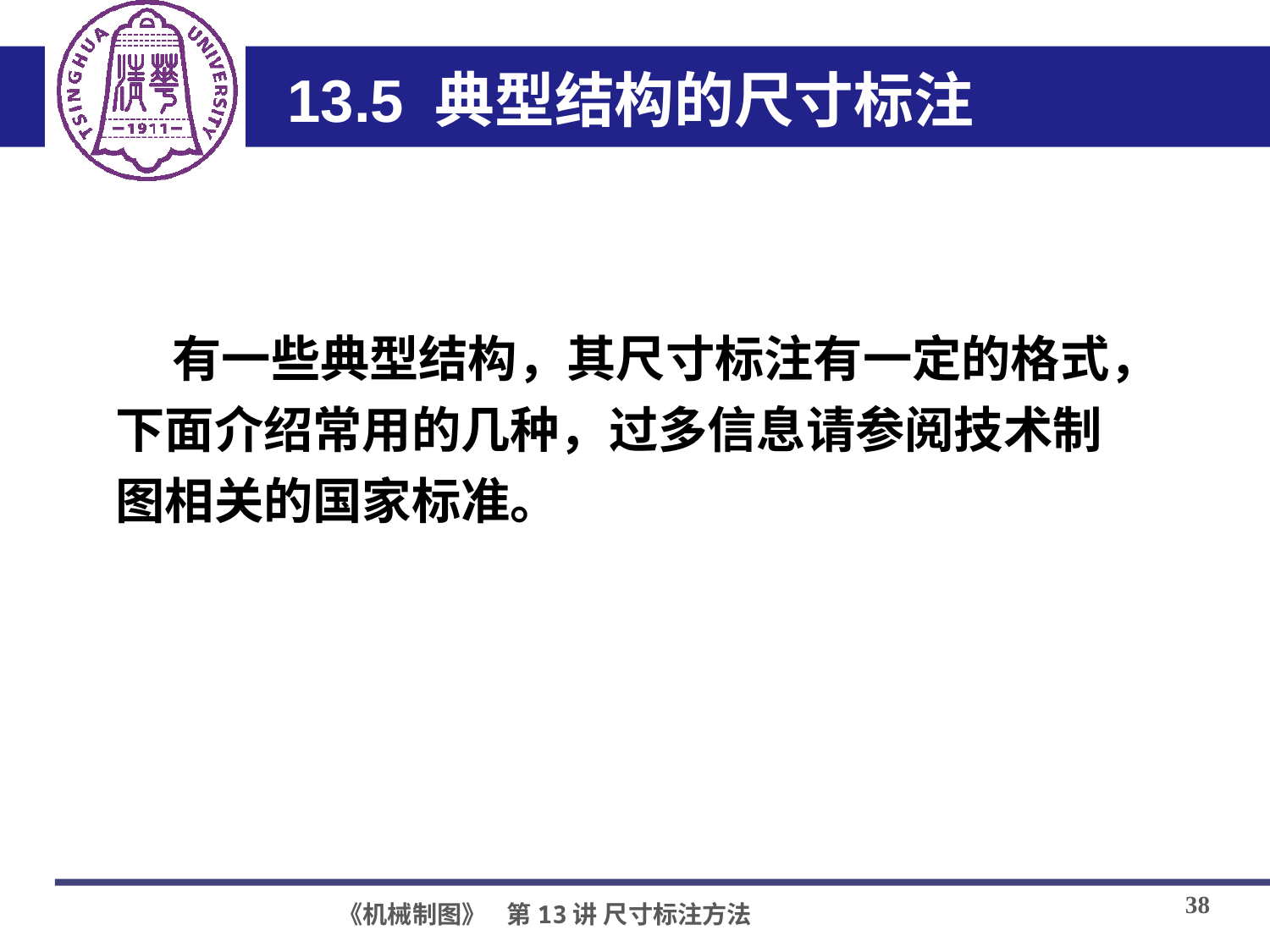

13.5 典型结构的尺寸标注
    有一些典型结构，其尺寸标注有一定的格式，下面介绍常用的几种，过多信息请参阅技术制图相关的国家标准。
38